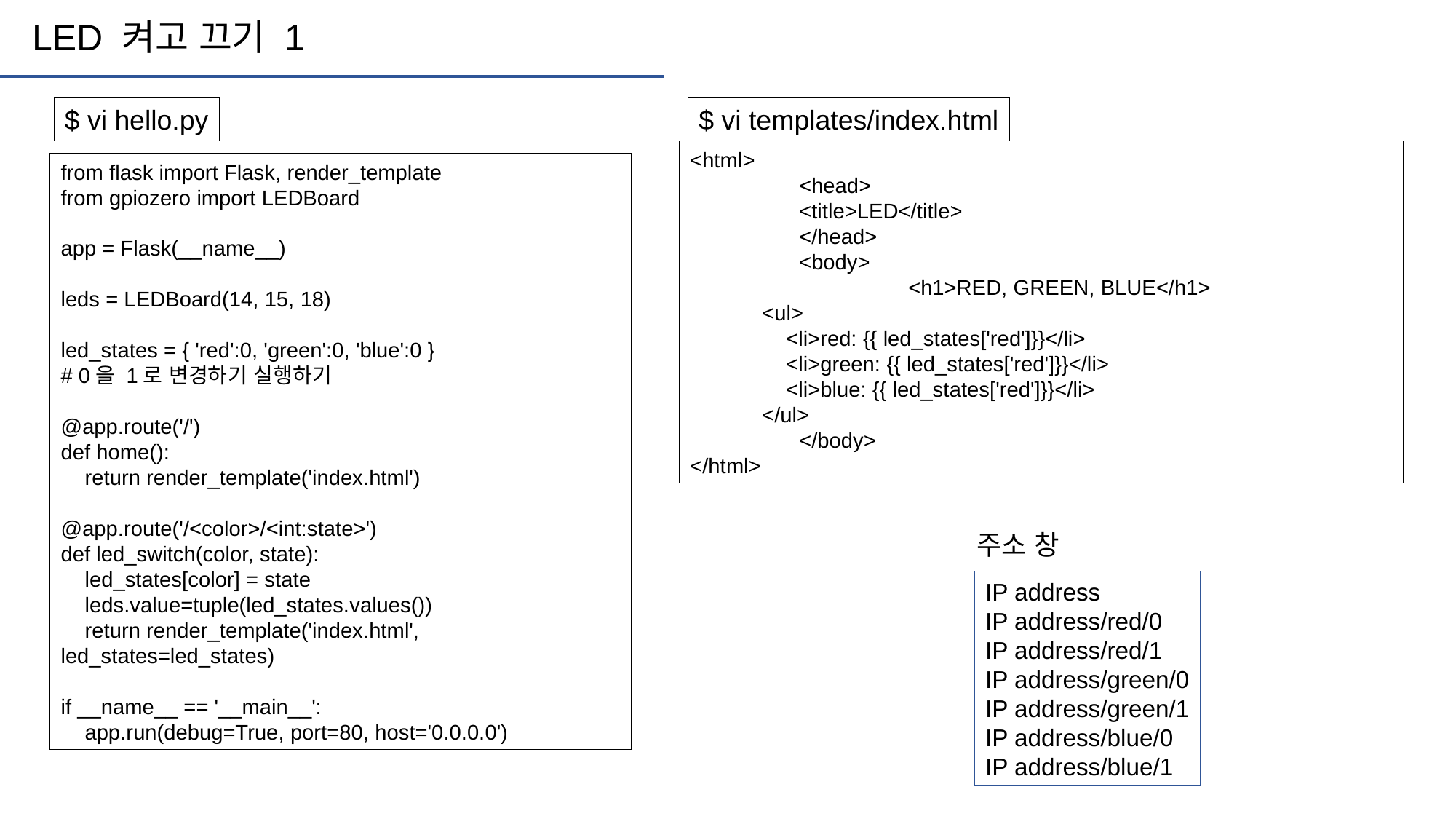

LED 켜고 끄기 1
$ vi hello.py
$ vi templates/index.html
<html>
	<head>
	<title>LED</title>
	</head>
	<body>
		<h1>RED, GREEN, BLUE</h1>
            <ul>
                <li>red: {{ led_states['red']}}</li>
                <li>green: {{ led_states['red']}}</li>
                <li>blue: {{ led_states['red']}}</li>
            </ul>
	</body>
</html>
from flask import Flask, render_template
from gpiozero import LEDBoard

app = Flask(__name__)

leds = LEDBoard(14, 15, 18)

led_states = { 'red':0, 'green':0, 'blue':0 }
# 0을 1로 변경하기 실행하기

@app.route('/')
def home():
    return render_template('index.html')

@app.route('/<color>/<int:state>')
def led_switch(color, state):
    led_states[color] = state
    leds.value=tuple(led_states.values())
    return render_template('index.html', led_states=led_states)

if __name__ == '__main__':
    app.run(debug=True, port=80, host='0.0.0.0')
주소 창
IP address
IP address/red/0
IP address/red/1
IP address/green/0
IP address/green/1
IP address/blue/0
IP address/blue/1